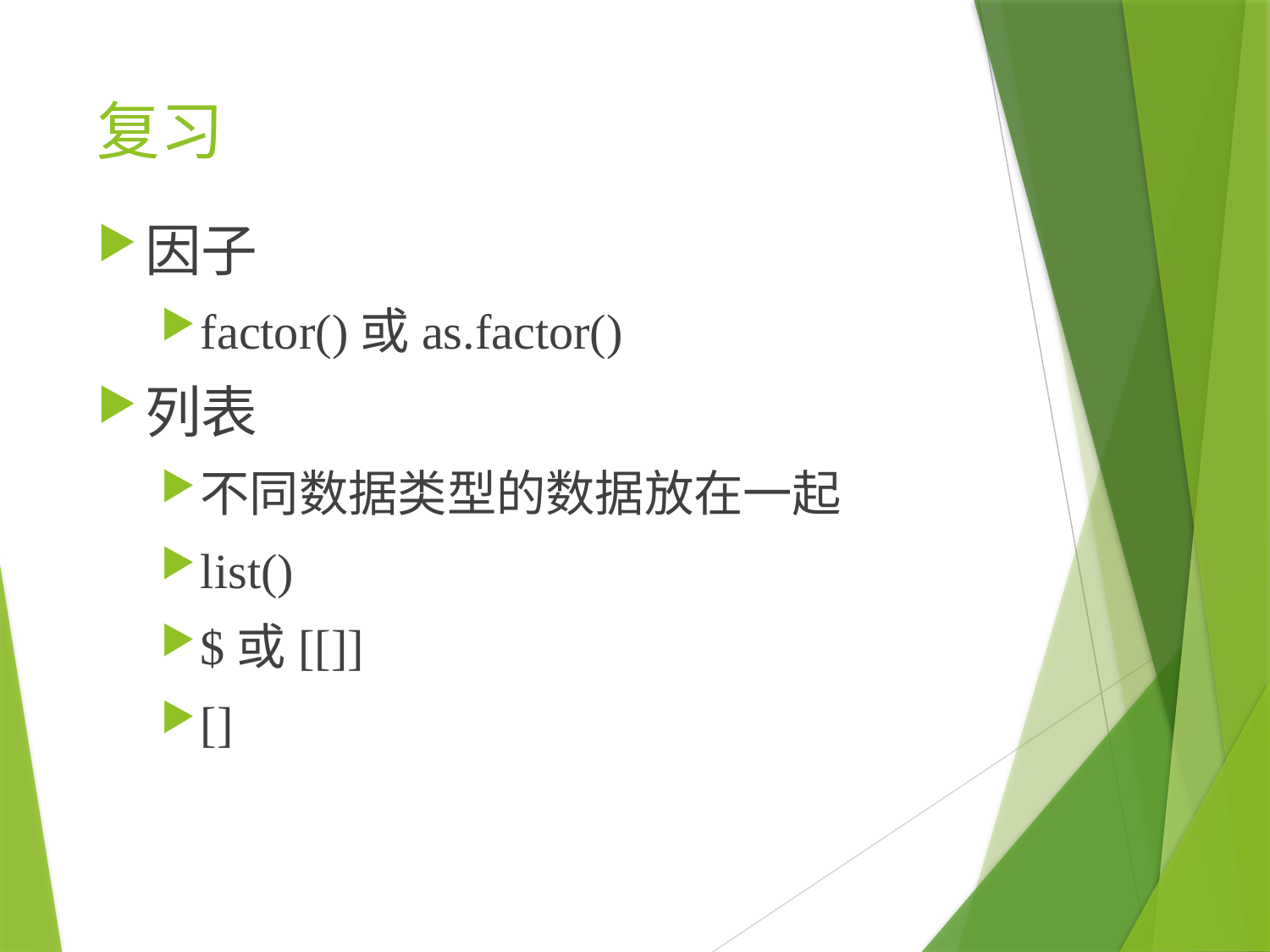

# 复习
因子
factor()或as.factor()
列表
不同数据类型的数据放在一起
list()
$或[[]]
[]